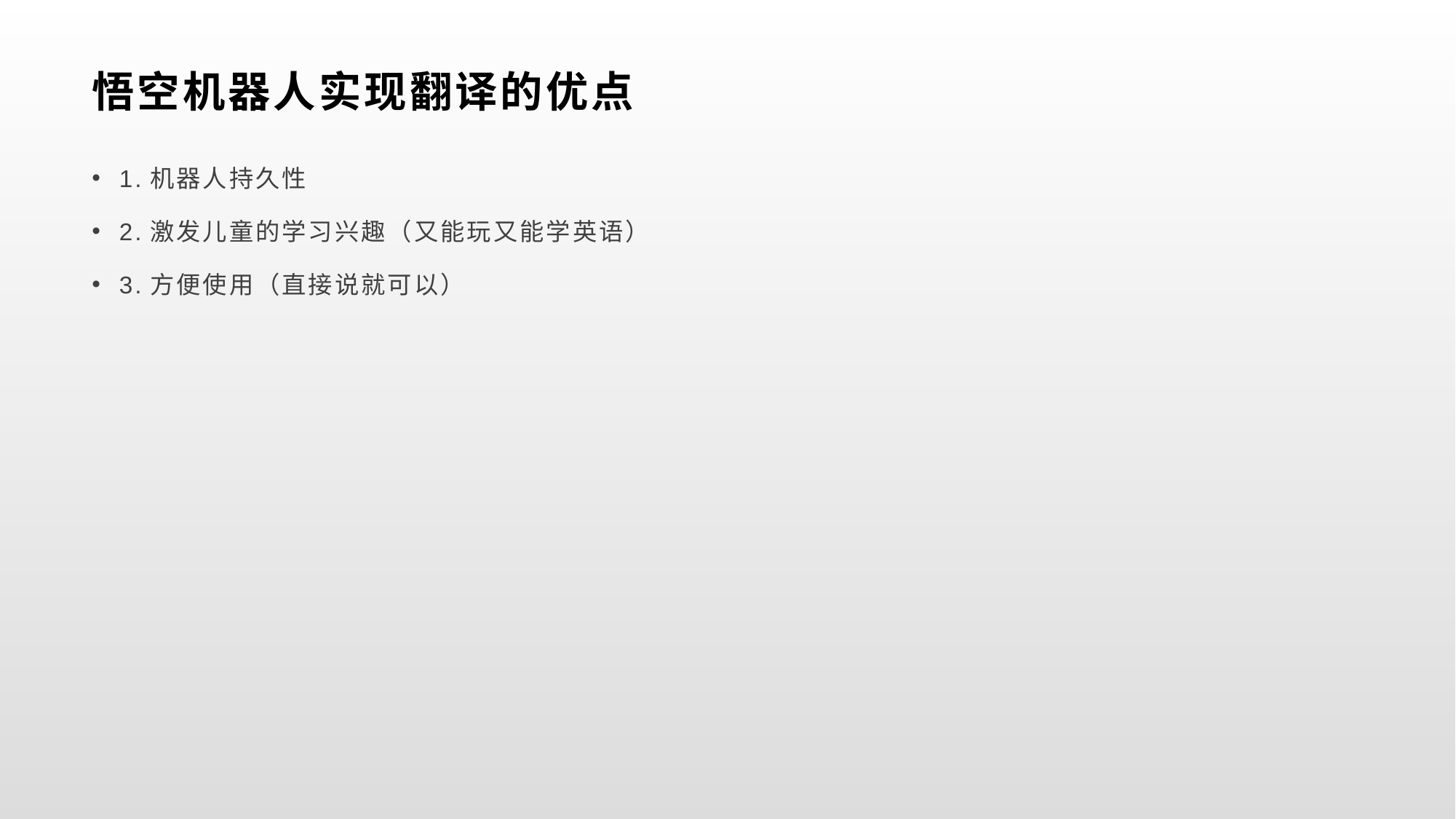

# 悟空机器人实现翻译的优点
1.机器人持久性
2.激发儿童的学习兴趣（又能玩又能学英语）
3.方便使用（直接说就可以）